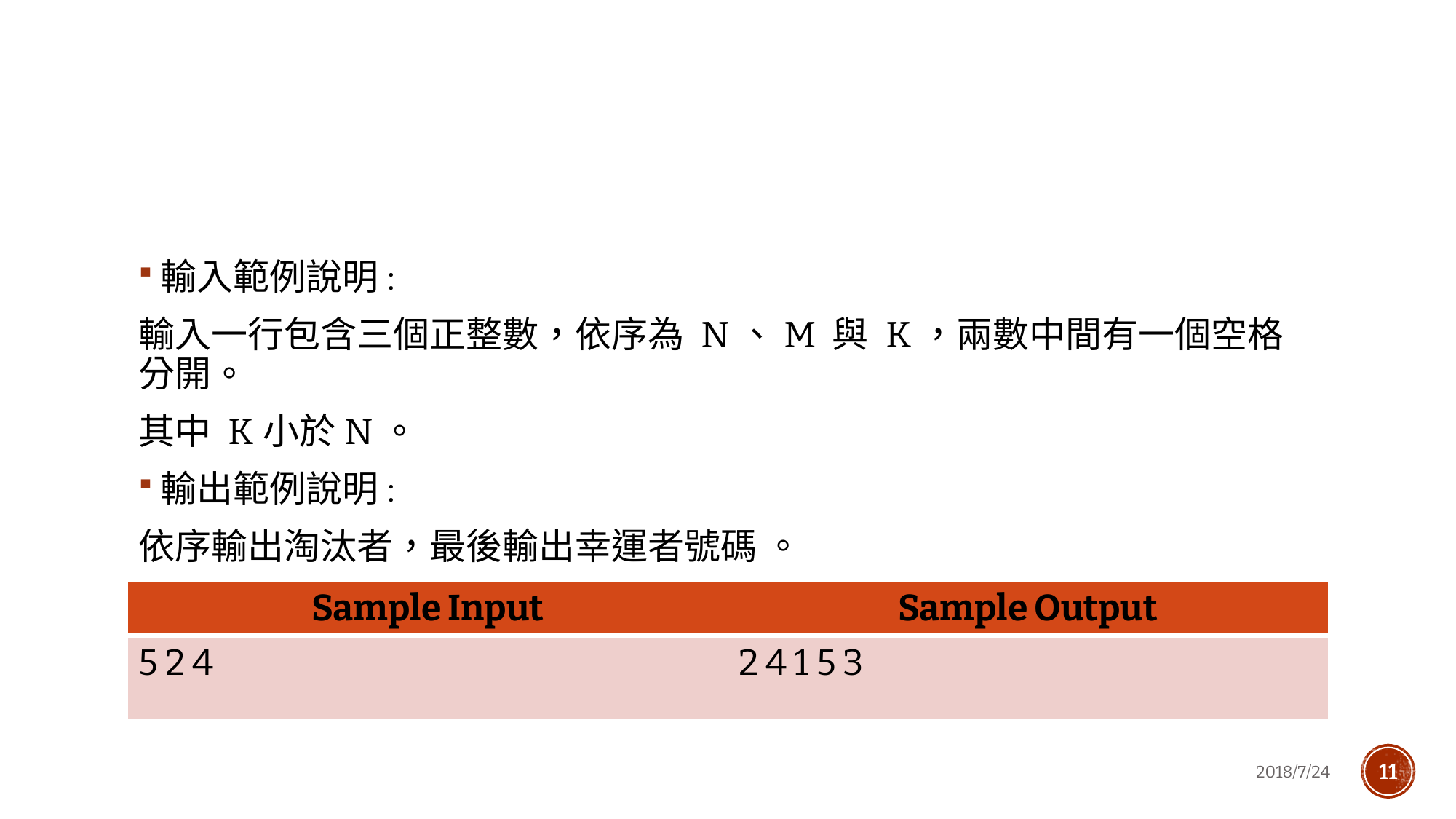

#
輸入範例說明:
輸入一行包含三個正整數，依序為 N、M 與 K，兩數中間有一個空格分開。
其中 K小於N。
輸出範例說明:
依序輸出淘汰者，最後輸出幸運者號碼 。
| Sample Input | Sample Output |
| --- | --- |
| 5 2 4 | 2 4 1 5 3 |
2018/7/24
11